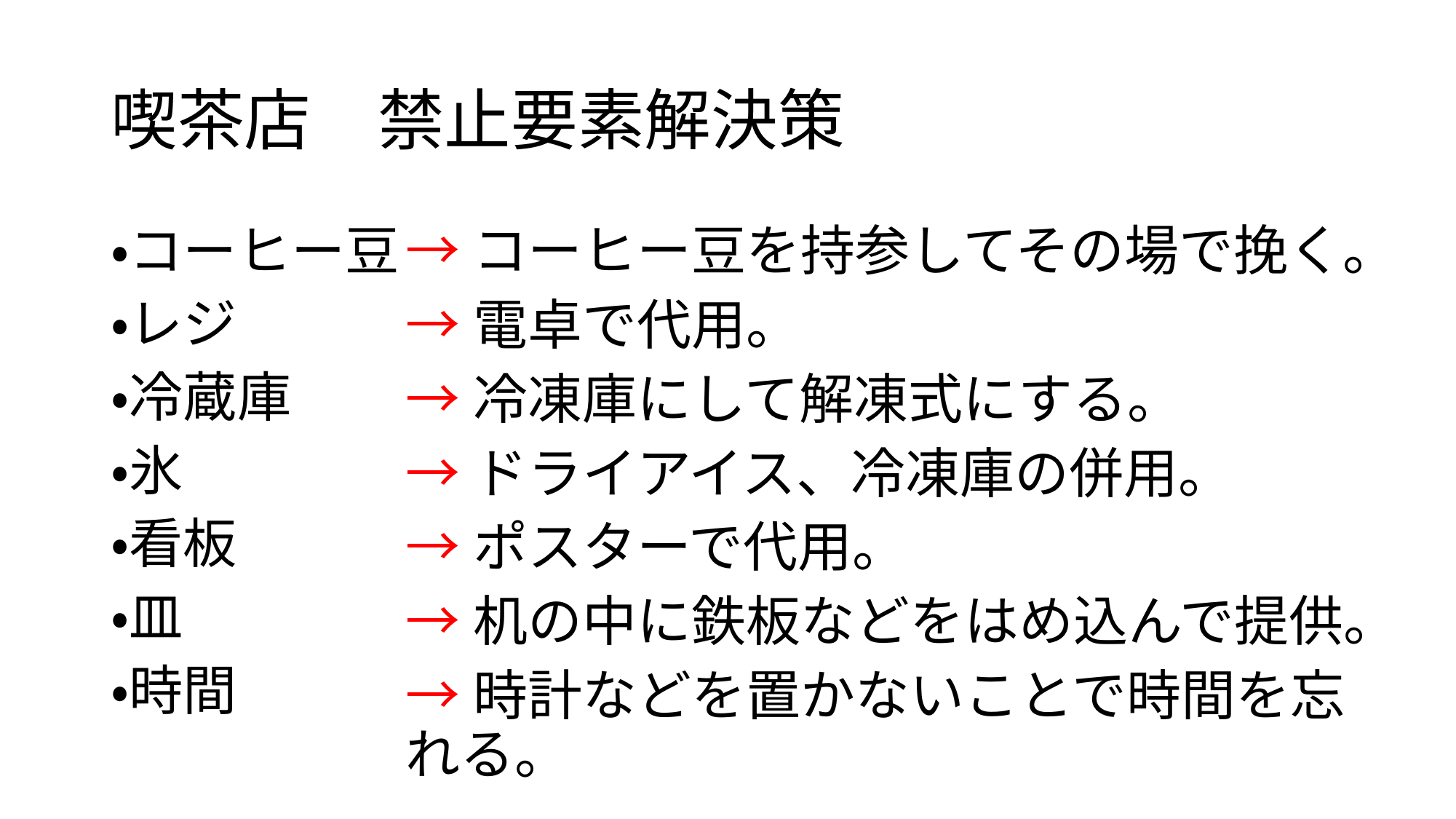

# 喫茶店　禁止要素解決策
・コーヒー豆
・レジ
・冷蔵庫
・氷
・看板
・皿
・時間
→コーヒー豆を持参してその場で挽く。
→電卓で代用。
→冷凍庫にして解凍式にする。
→ドライアイス、冷凍庫の併用。
→ポスターで代用。
→机の中に鉄板などをはめ込んで提供。
→時計などを置かないことで時間を忘れる。